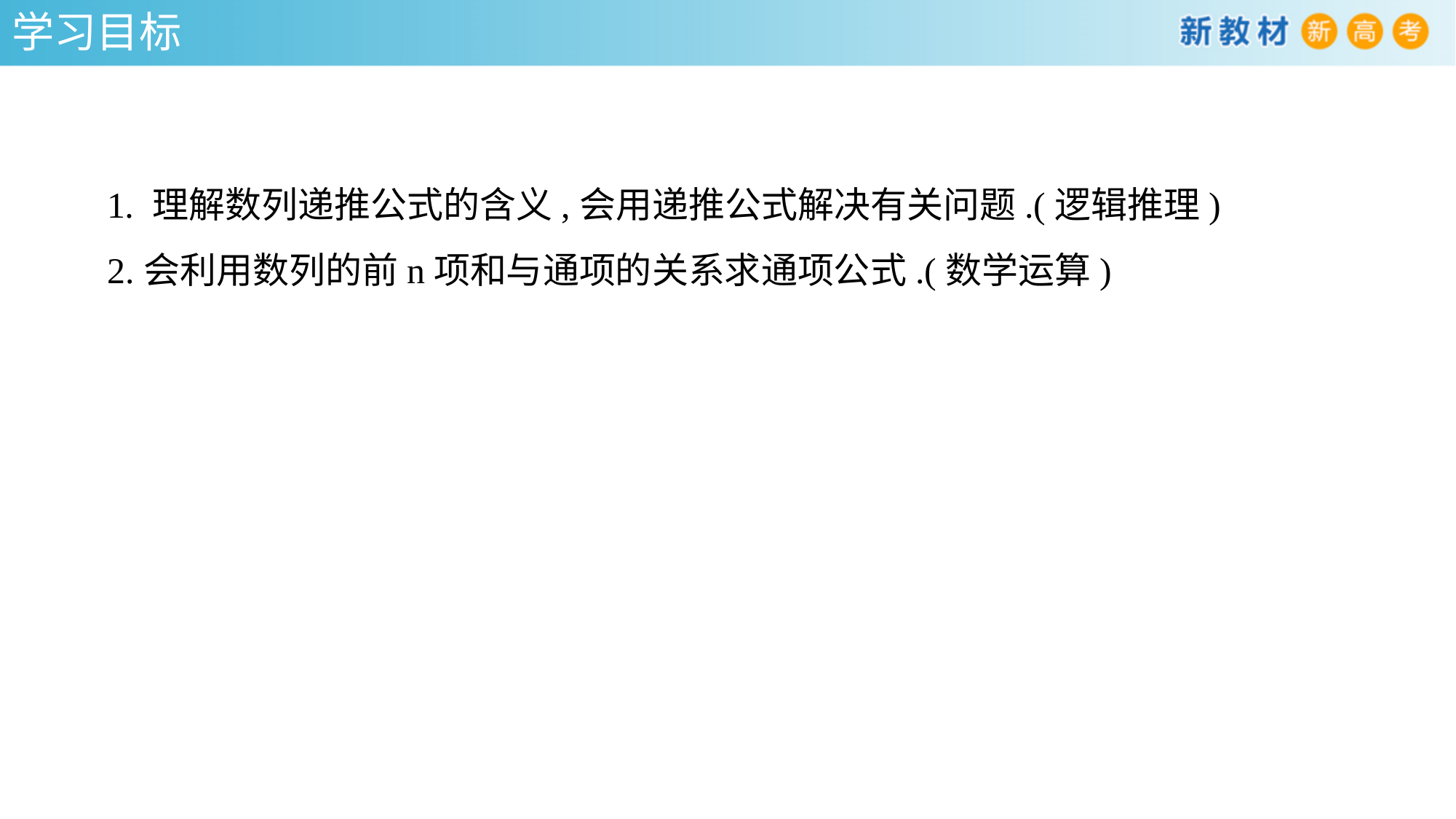

学习目标
1. 理解数列递推公式的含义,会用递推公式解决有关问题.(逻辑推理)
2.会利用数列的前n项和与通项的关系求通项公式.(数学运算)